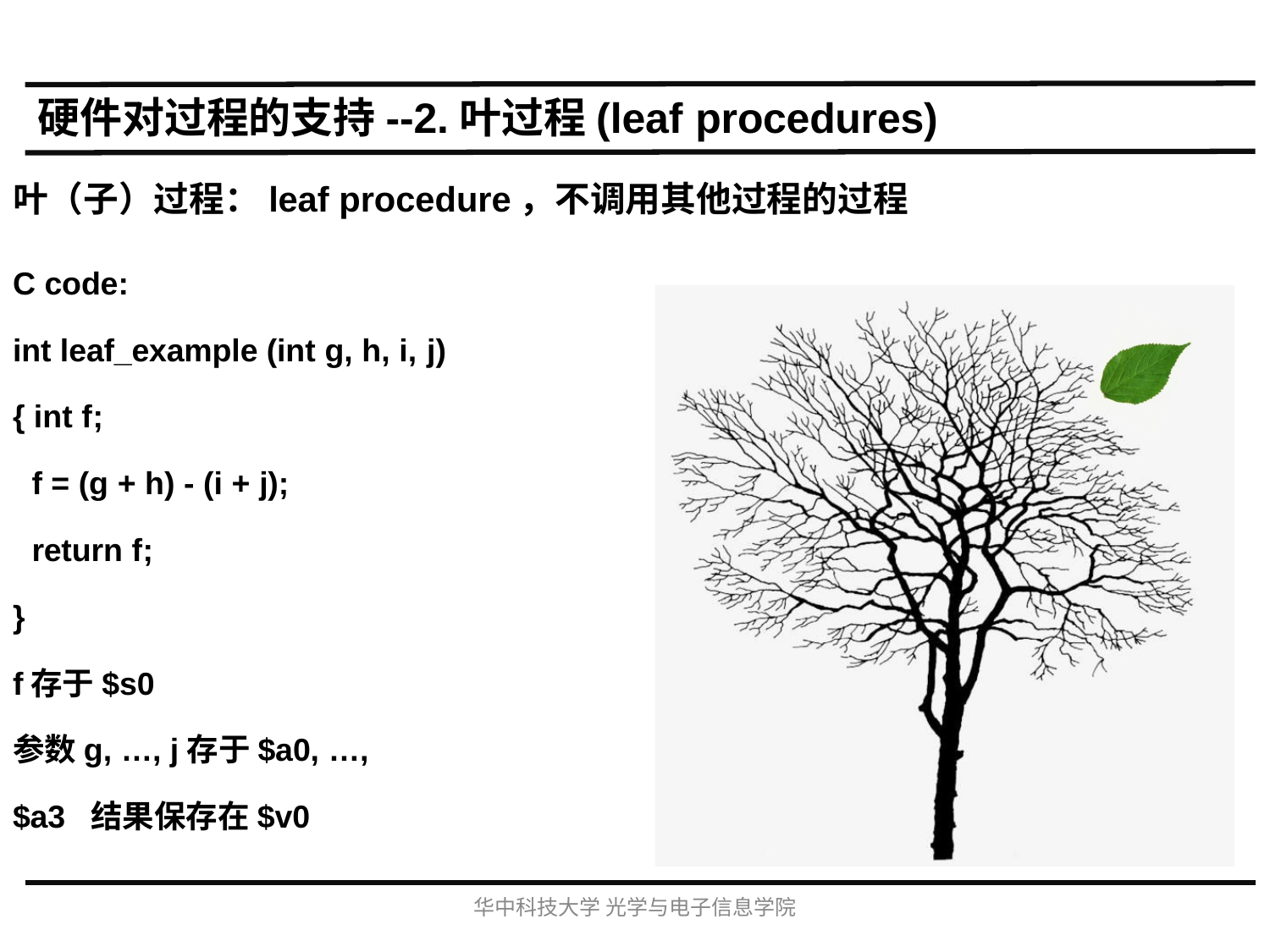

# 硬件对过程的支持--2.叶过程(leaf procedures)
叶（子）过程：leaf procedure，不调用其他过程的过程

C code:
int leaf_example (int g, h, i, j)
{ int f;
f = (g + h) - (i + j);
return f;
}
f存于$s0
参数g, …, j存于$a0, …, $a3  结果保存在$v0

华中科技大学光学与电子信息学院